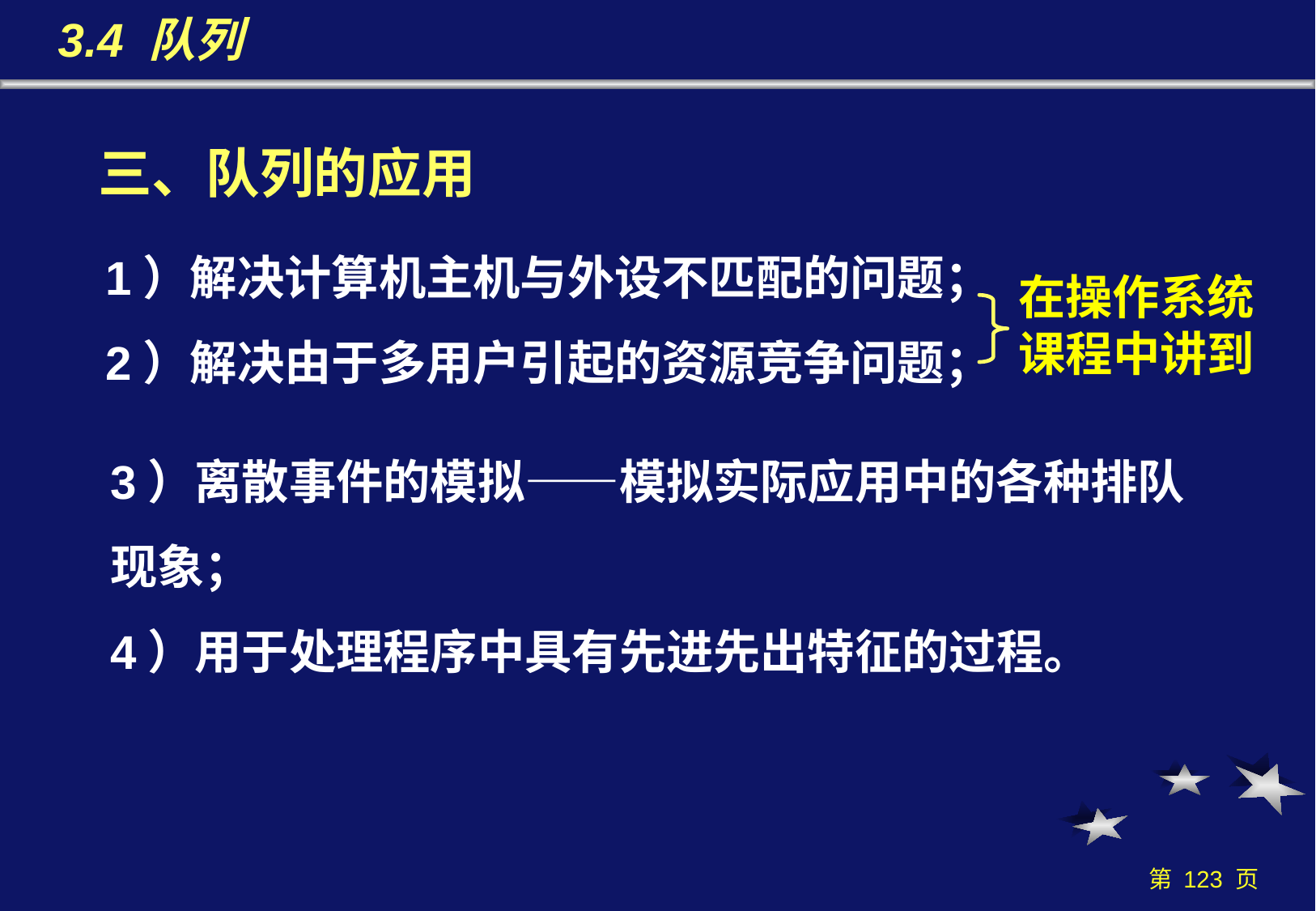

# 3.4 队列
 三、队列的应用
1）解决计算机主机与外设不匹配的问题；
2）解决由于多用户引起的资源竞争问题；
在操作系统课程中讲到

3）离散事件的模拟——模拟实际应用中的各种排队现象；
4）用于处理程序中具有先进先出特征的过程。